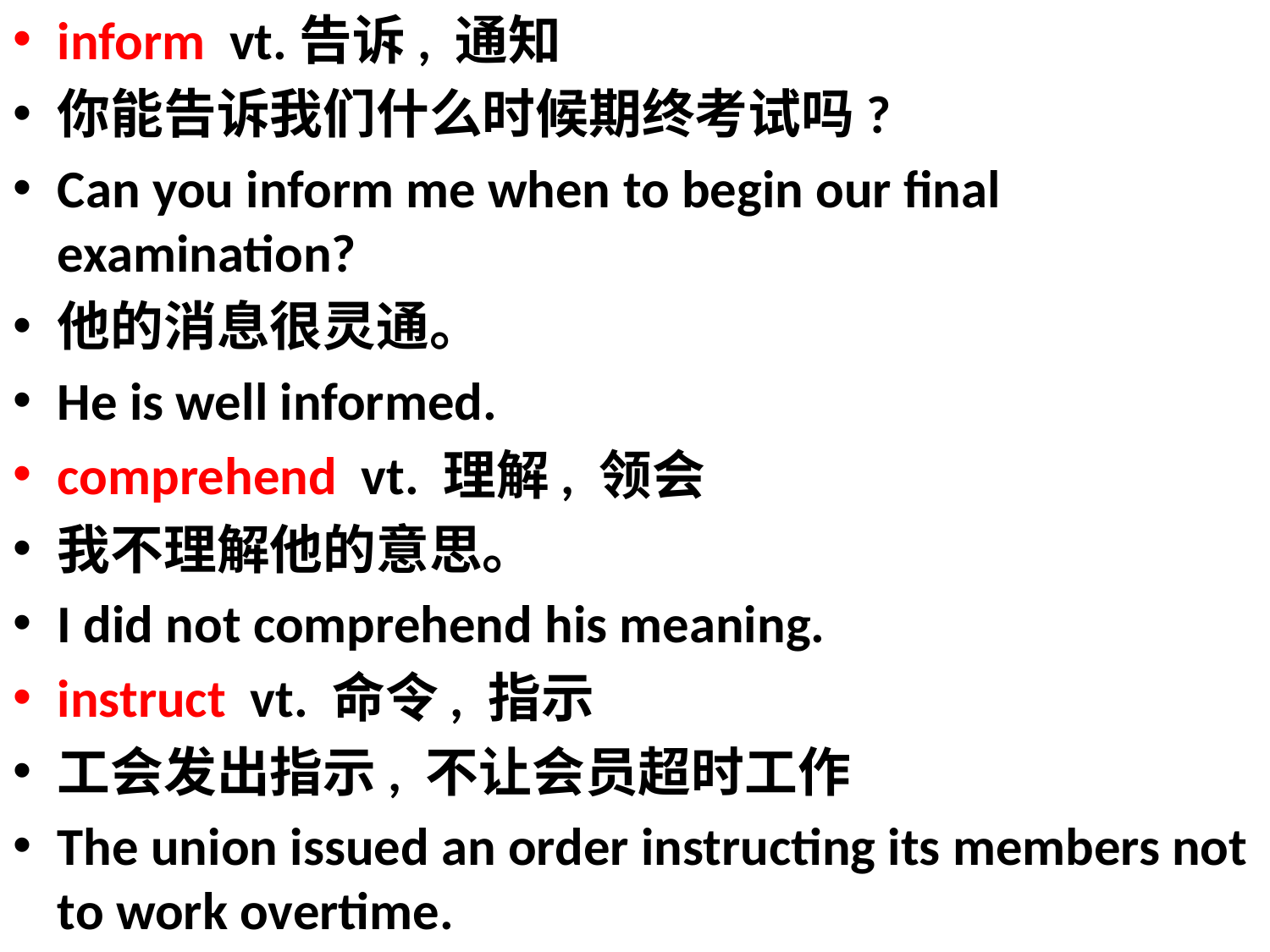

inform  vt.告诉, 通知
你能告诉我们什么时候期终考试吗?
Can you inform me when to begin our final examination?
他的消息很灵通。
He is well informed.
comprehend  vt. 理解, 领会
我不理解他的意思。
I did not comprehend his meaning.
instruct  vt. 命令, 指示
工会发出指示, 不让会员超时工作
The union issued an order instructing its members not to work overtime.